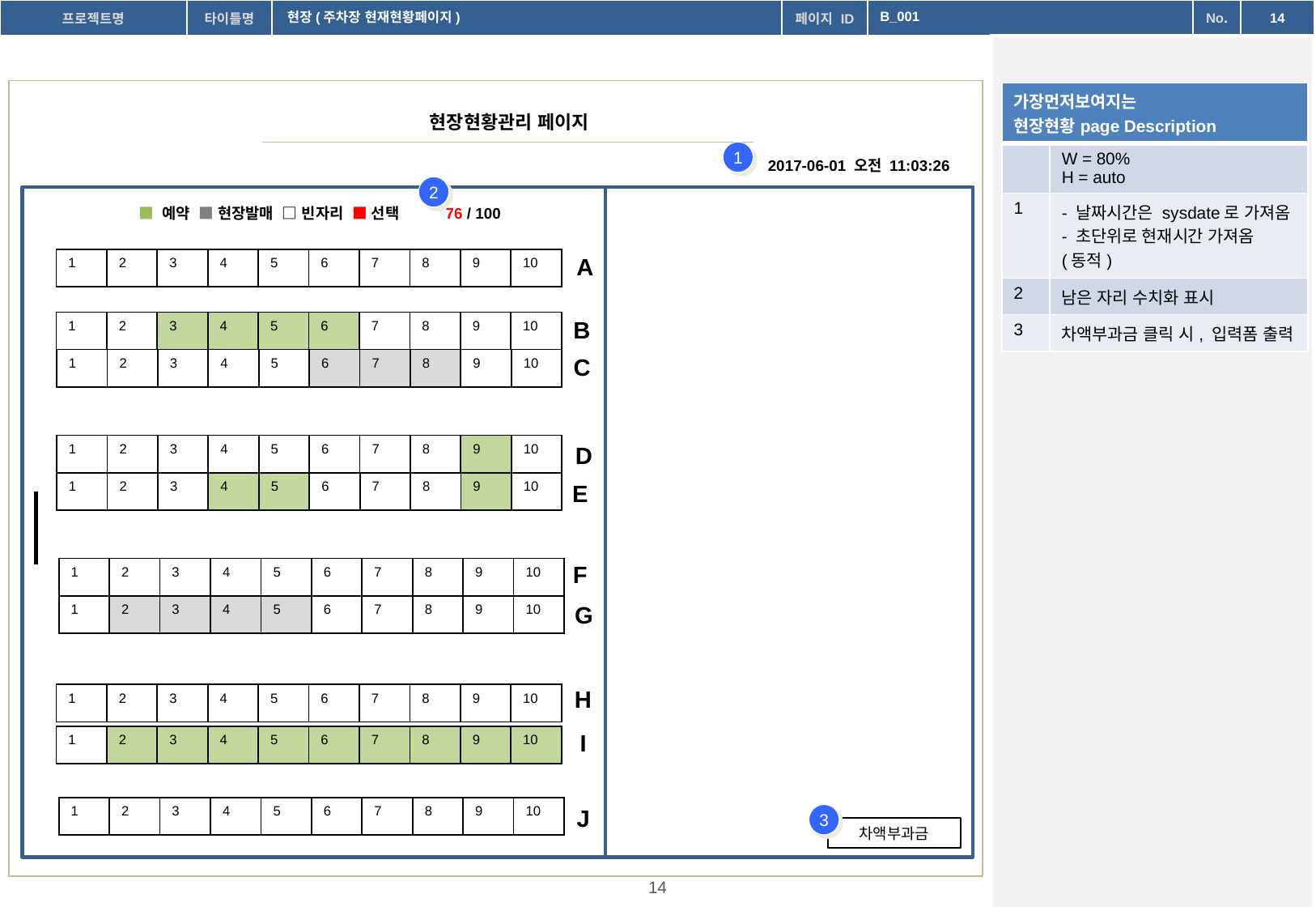

현장(주차장 현재현황페이지)

B_001

| 가장먼저보여지는 현장현황page Description |  |
| --- | --- |
|  | W = 80% H = auto |
| 1 | - 날짜시간은 sysdate로 가져옴 - 초단위로 현재시간 가져옴 (동적) |
| 2 | 남은 자리 수치화 표시 |
| 3 | 차액부과금 클릭 시, 입력폼 출력 |
현장현황관리 페이지
1
2017-06-01 오전 11:03:26
2

■ 예약  ■ 현장발매  □ 빈자리  ■ 선택          76 / 100
A
| 1 | 2 | 3 | 4 | 5 | 6 | 7 | 8 | 9 | 10 |
| --- | --- | --- | --- | --- | --- | --- | --- | --- | --- |
B
| 1 | 2 | 3 | 4 | 5 | 6 | 7 | 8 | 9 | 10 |
| --- | --- | --- | --- | --- | --- | --- | --- | --- | --- |
C
| 1 | 2 | 3 | 4 | 5 | 6 | 7 | 8 | 9 | 10 |
| --- | --- | --- | --- | --- | --- | --- | --- | --- | --- |
D
| 1 | 2 | 3 | 4 | 5 | 6 | 7 | 8 | 9 | 10 |
| --- | --- | --- | --- | --- | --- | --- | --- | --- | --- |
| 1 | 2 | 3 | 4 | 5 | 6 | 7 | 8 | 9 | 10 |
| --- | --- | --- | --- | --- | --- | --- | --- | --- | --- |
E
F
| 1 | 2 | 3 | 4 | 5 | 6 | 7 | 8 | 9 | 10 |
| --- | --- | --- | --- | --- | --- | --- | --- | --- | --- |
G
| 1 | 2 | 3 | 4 | 5 | 6 | 7 | 8 | 9 | 10 |
| --- | --- | --- | --- | --- | --- | --- | --- | --- | --- |
H
| 1 | 2 | 3 | 4 | 5 | 6 | 7 | 8 | 9 | 10 |
| --- | --- | --- | --- | --- | --- | --- | --- | --- | --- |
I
| 1 | 2 | 3 | 4 | 5 | 6 | 7 | 8 | 9 | 10 |
| --- | --- | --- | --- | --- | --- | --- | --- | --- | --- |
| 1 | 2 | 3 | 4 | 5 | 6 | 7 | 8 | 9 | 10 |
| --- | --- | --- | --- | --- | --- | --- | --- | --- | --- |
J
3
차액부과금